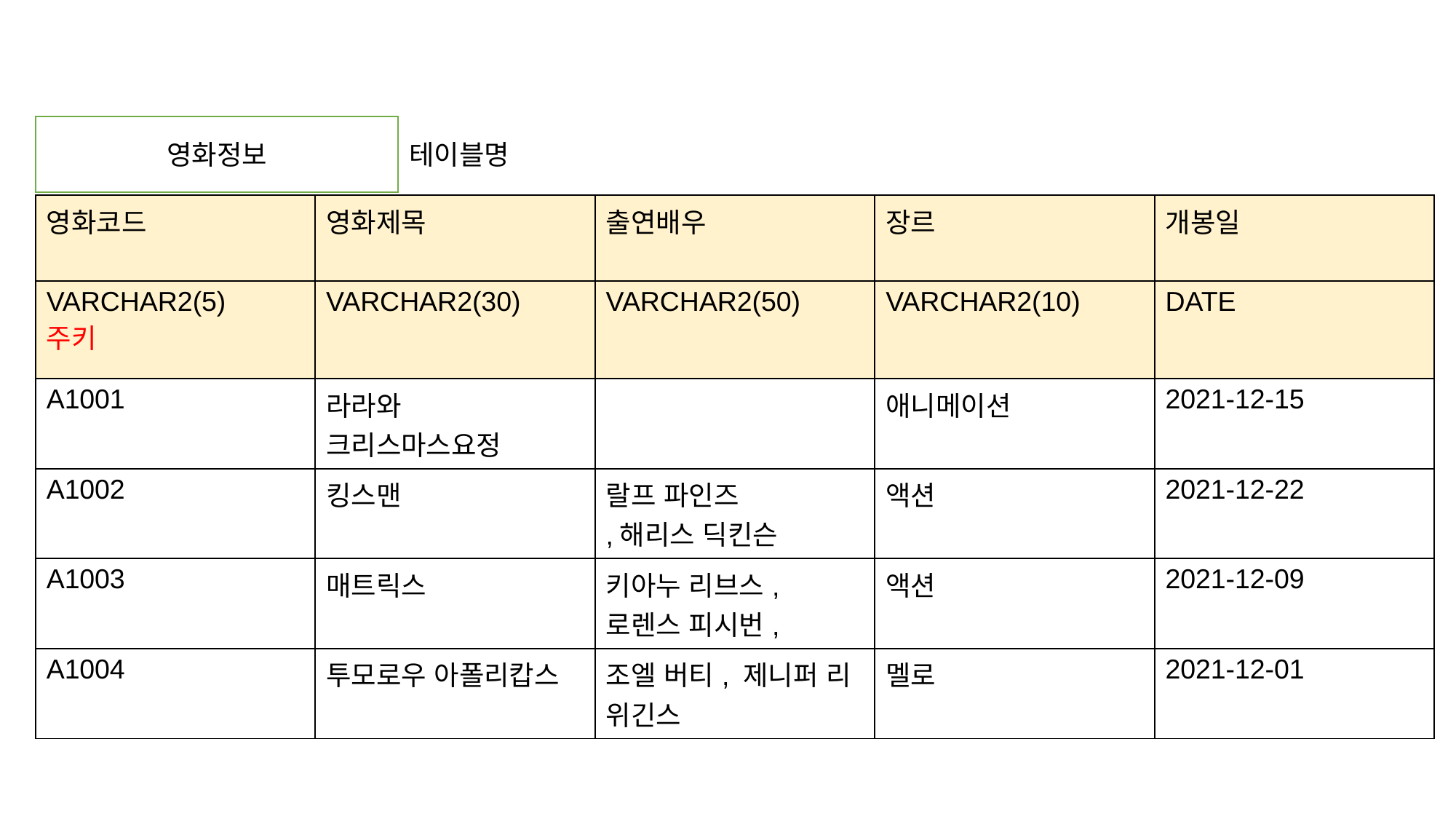

영화정보
테이블명
| 영화코드 | 영화제목 | 출연배우 | 장르 | 개봉일 |
| --- | --- | --- | --- | --- |
| VARCHAR2(5) 주키 | VARCHAR2(30) | VARCHAR2(50) | VARCHAR2(10) | DATE |
| A1001 | 라라와 크리스마스요정 |  | 애니메이션 | 2021-12-15 |
| A1002 | 킹스맨 | 랄프 파인즈 ,해리스 딕킨슨 | 액션 | 2021-12-22 |
| A1003 | 매트릭스 | 키아누 리브스, 로렌스 피시번, | 액션 | 2021-12-09 |
| A1004 | 투모로우 아폴리캅스 | 조엘 버티, 제니퍼 리 위긴스 | 멜로 | 2021-12-01 |